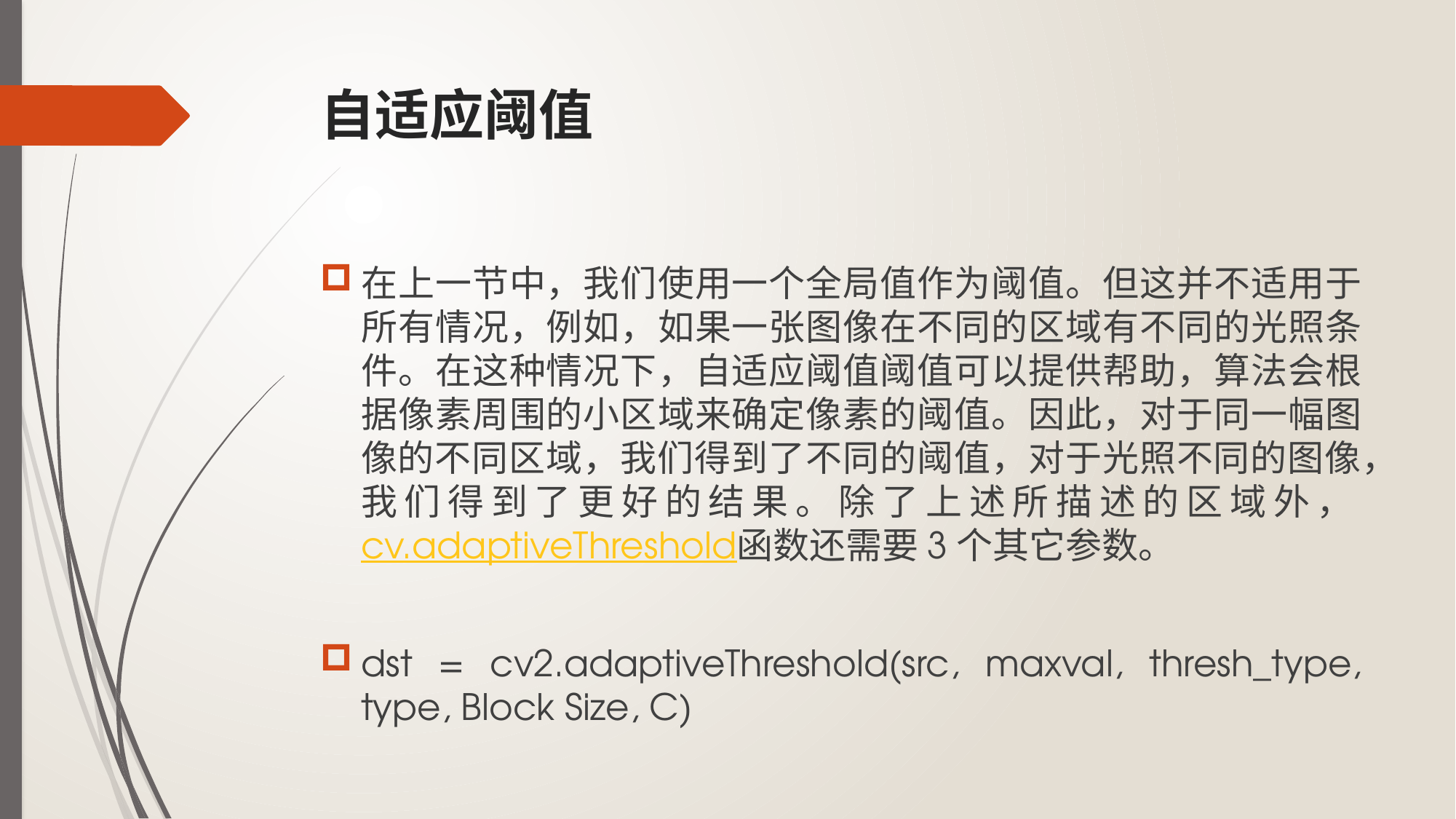

# 自适应阈值
在上一节中，我们使用一个全局值作为阈值。但这并不适用于所有情况，例如，如果一张图像在不同的区域有不同的光照条件。在这种情况下，自适应阈值阈值可以提供帮助，算法会根据像素周围的小区域来确定像素的阈值。因此，对于同一幅图像的不同区域，我们得到了不同的阈值，对于光照不同的图像，我们得到了更好的结果。除了上述所描述的区域外，cv.adaptiveThreshold函数还需要3个其它参数。

dst = cv2.adaptiveThreshold(src, maxval, thresh_type, type, Block Size, C)